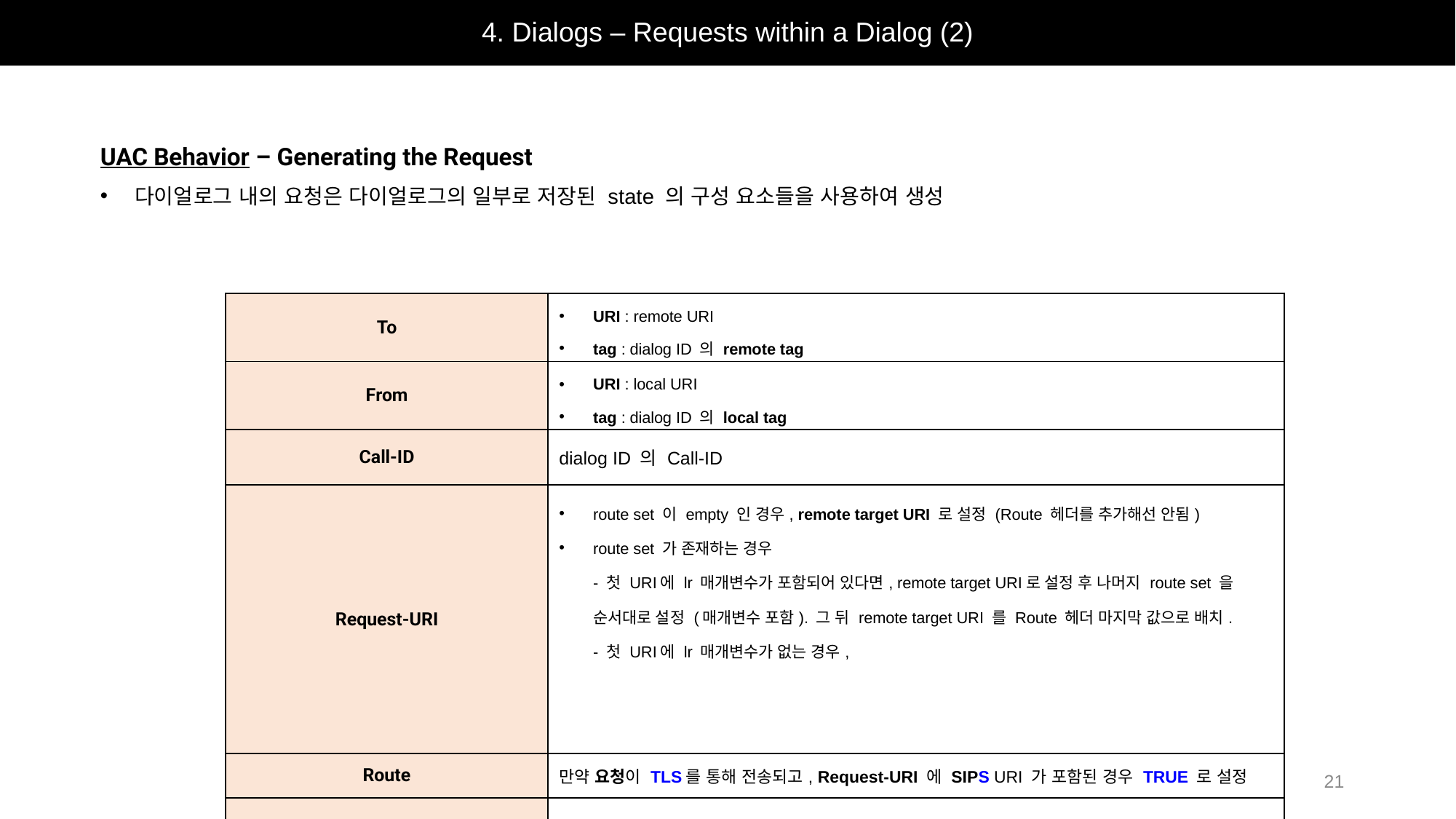

# 4. Dialogs – Requests within a Dialog (2)
UAC Behavior – Generating the Request
다이얼로그 내의 요청은 다이얼로그의 일부로 저장된 state 의 구성 요소들을 사용하여 생성
| To | URI : remote URI tag : dialog ID 의 remote tag |
| --- | --- |
| From | URI : local URI tag : dialog ID 의 local tag |
| Call-ID | dialog ID 의 Call-ID |
| Request-URI | route set 이 empty 인 경우, remote target URI 로 설정 (Route 헤더를 추가해선 안됨) route set 가 존재하는 경우 - 첫 URI에 lr 매개변수가 포함되어 있다면, remote target URI로 설정 후 나머지 route set 을 순서대로 설정 (매개변수 포함). 그 뒤 remote target URI 를 Route 헤더 마지막 값으로 배치. - 첫 URI에 lr 매개변수가 없는 경우, |
| Route | 만약 요청이 TLS를 통해 전송되고, Request-URI 에 SIPS URI 가 포함된 경우 TRUE 로 설정 |
| Contact | 응답의 Record-Route 헤더의 URI 목록 순서는 역순으로 설정, 각 URI 매개변수를 보존 Record-Route 헤더가 없이 요청이 온다면 route set 을 빈 집합으로 설정 |
21